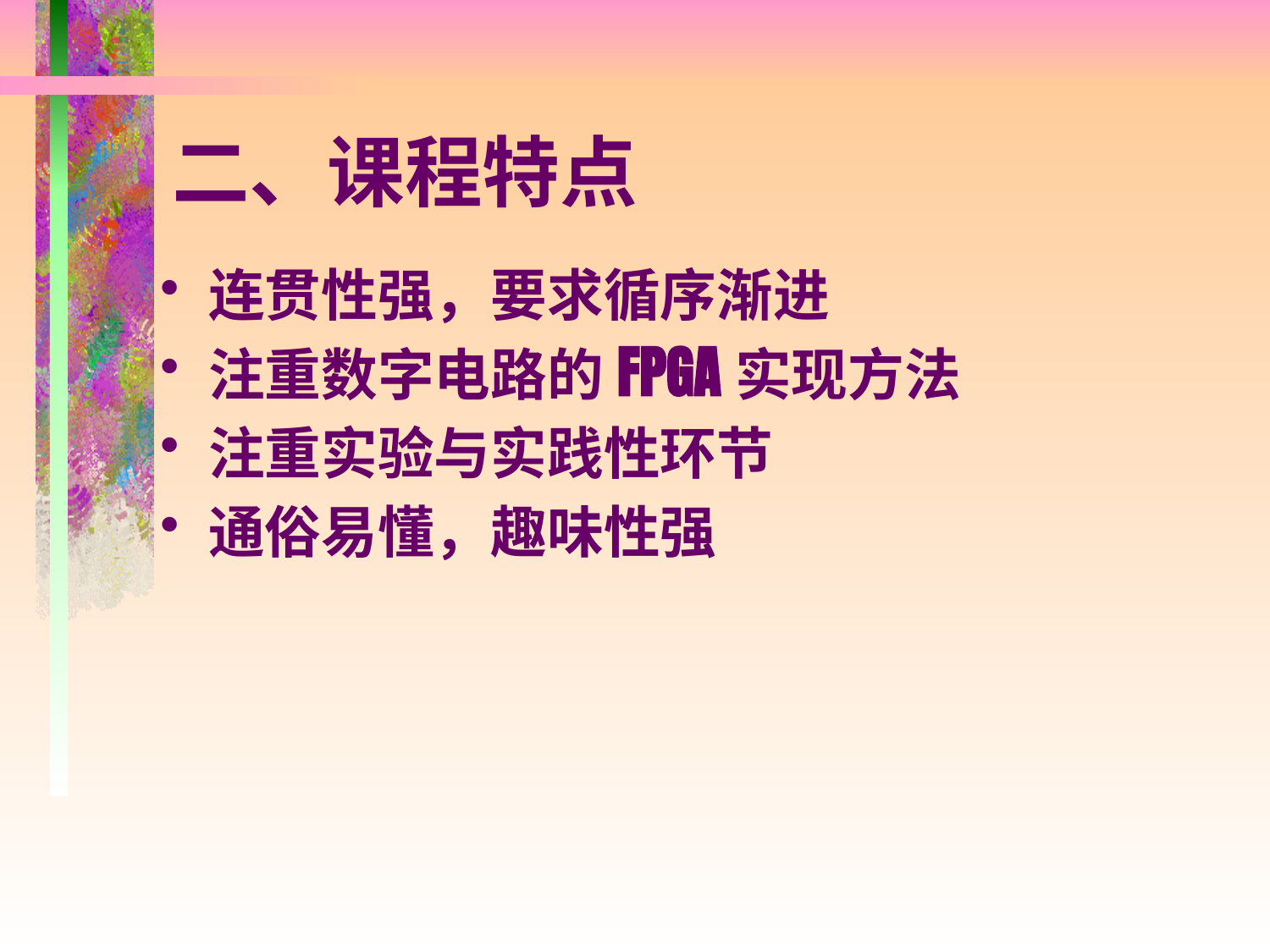

# 二、课程特点
连贯性强，要求循序渐进
注重数字电路的FPGA实现方法
注重实验与实践性环节
通俗易懂，趣味性强